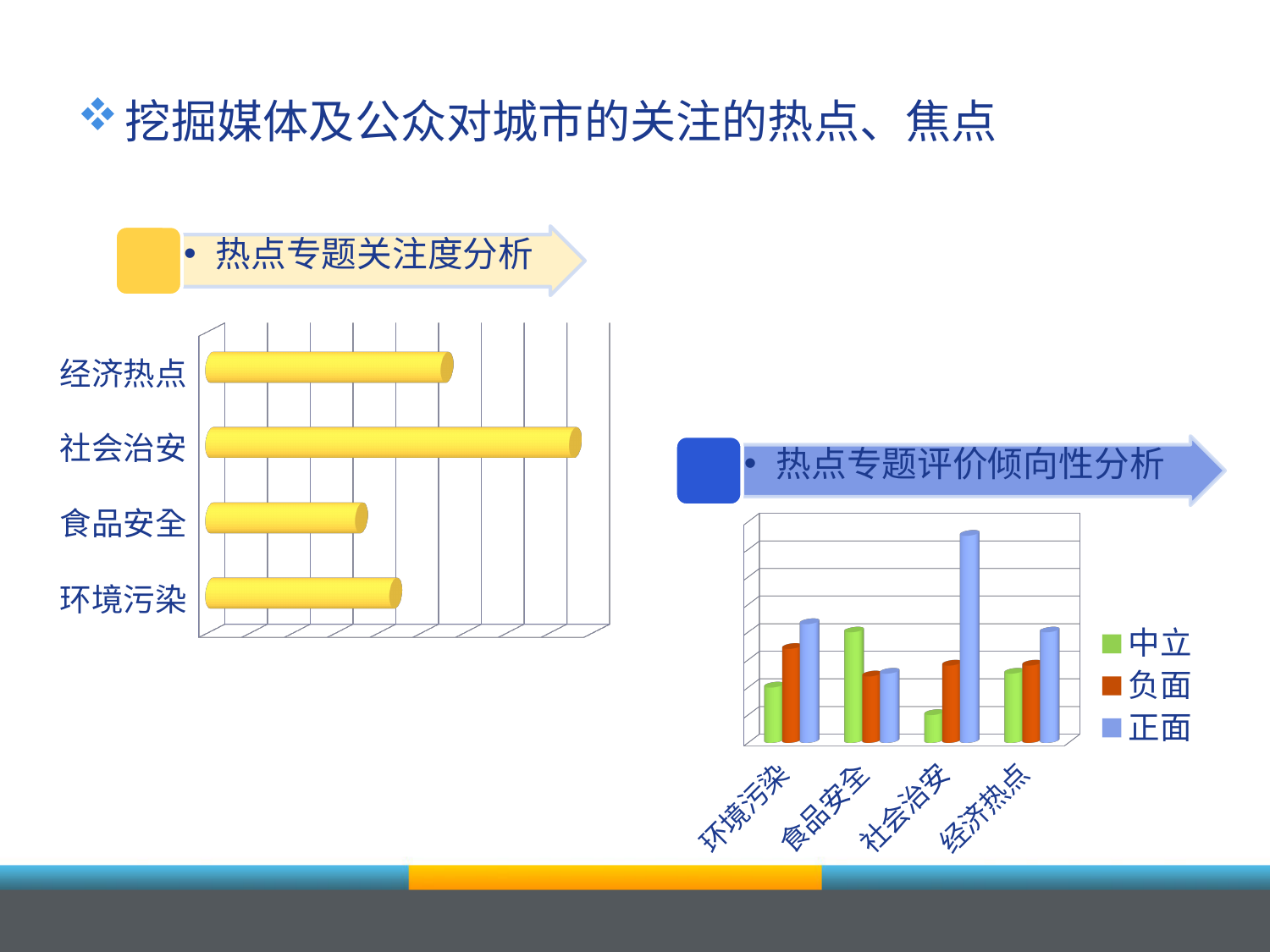

挖掘媒体及公众对城市的关注的热点、焦点

热点专题关注度分析

[unsupported chart]

热点专题评价倾向性分析

[unsupported chart]